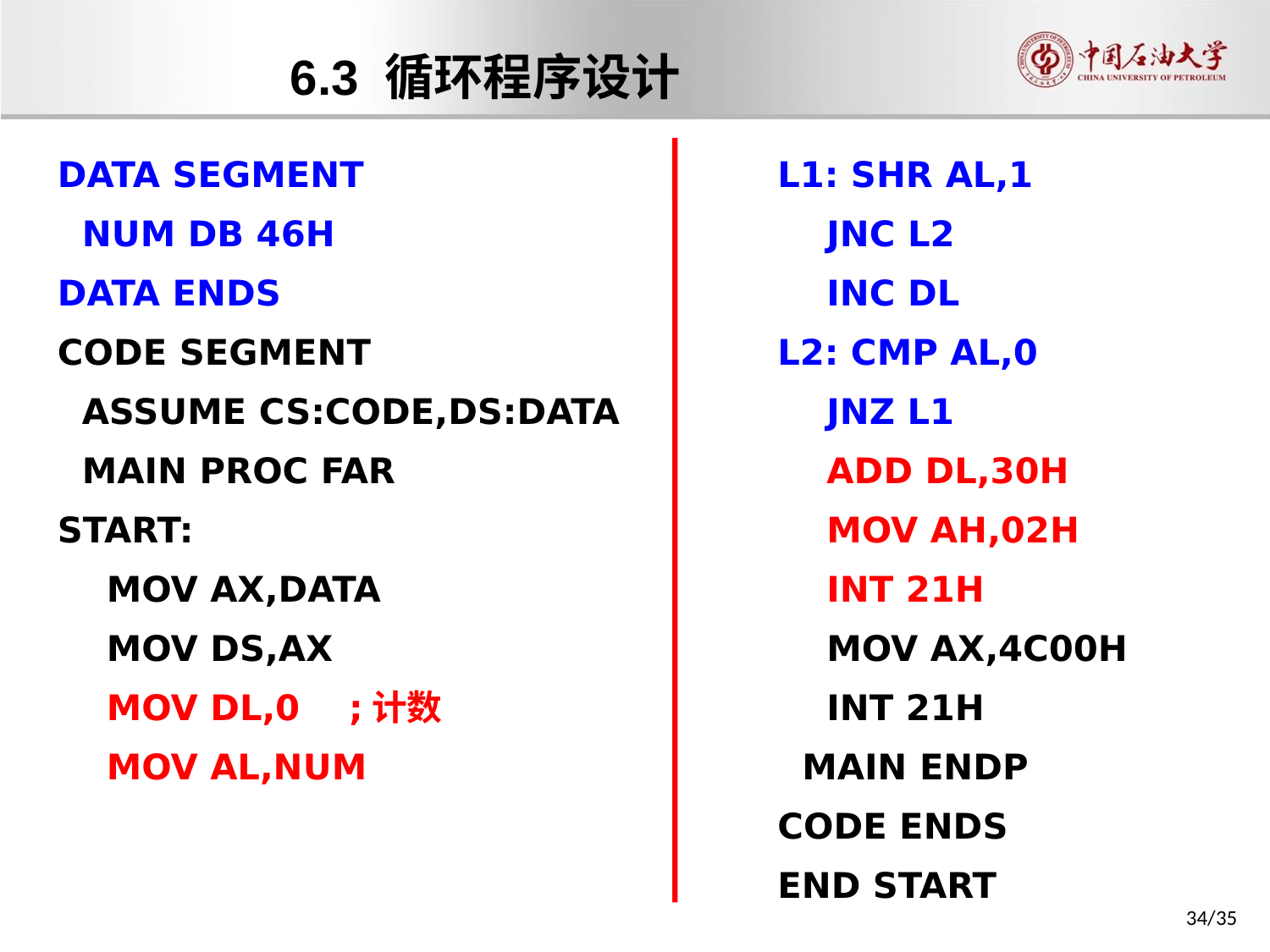

6.3 循环程序设计
DATA SEGMENT
  NUM DB 46H
DATA ENDS
CODE SEGMENT
  ASSUME CS:CODE,DS:DATA
  MAIN PROC FAR
START:
    MOV AX,DATA
    MOV DS,AX
    MOV DL,0    ;计数
    MOV AL,NUM
L1: SHR AL,1
    JNC L2
    INC DL
L2: CMP AL,0
    JNZ L1
    ADD DL,30H
    MOV AH,02H
    INT 21H
    MOV AX,4C00H
    INT 21H
  MAIN ENDP
CODE ENDS
END START

34/35